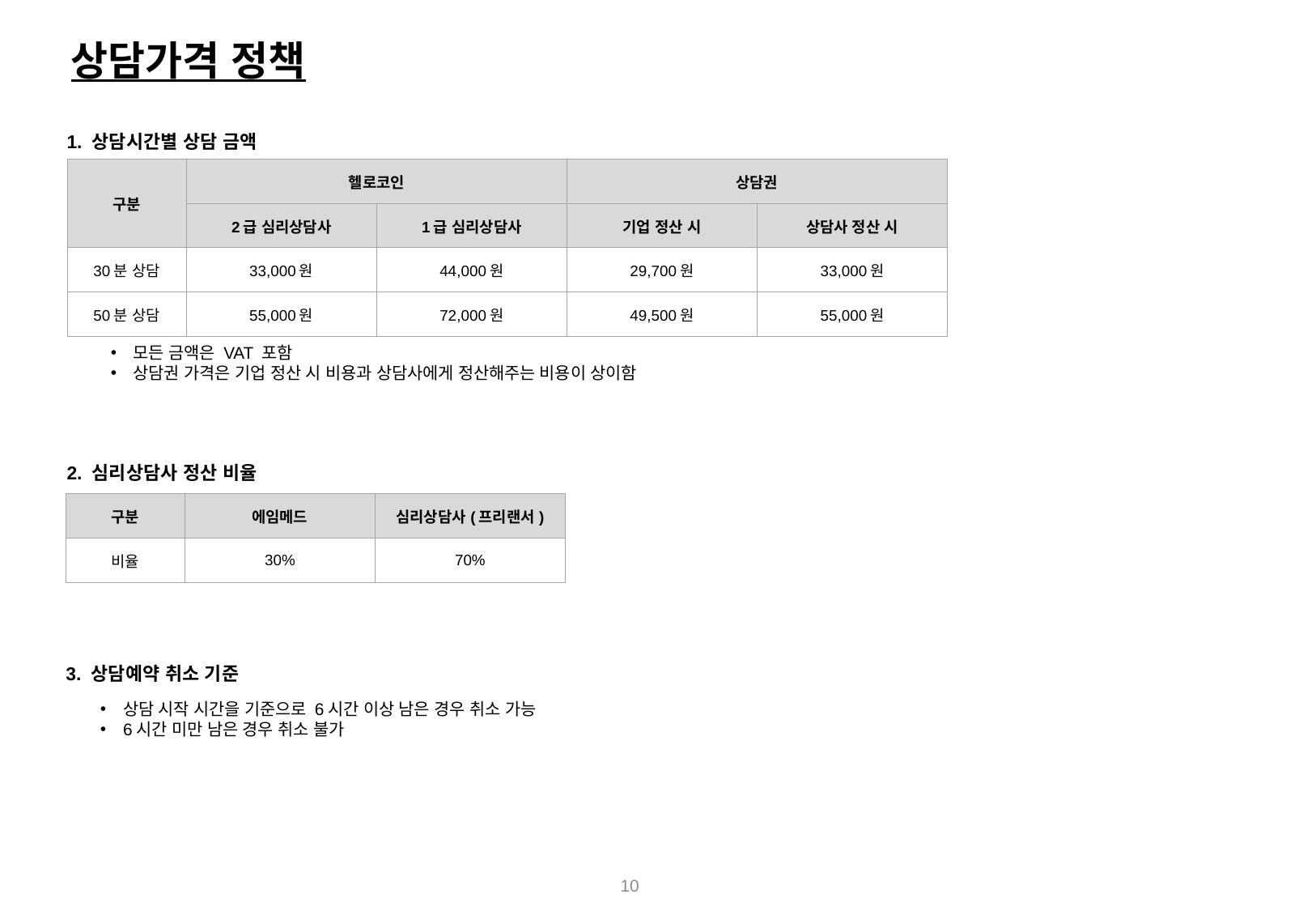

상담가격 정책
1. 상담시간별 상담 금액
| 구분 | 헬로코인 |  | 상담권 |  |
| --- | --- | --- | --- | --- |
|  | 2급 심리상담사 | 1급 심리상담사 | 기업 정산 시 | 상담사 정산 시 |
| 30분 상담 | 33,000원 | 44,000원 | 29,700원 | 33,000원 |
| 50분 상담 | 55,000원 | 72,000원 | 49,500원 | 55,000원 |
모든 금액은 VAT 포함
상담권 가격은 기업 정산 시 비용과 상담사에게 정산해주는 비용이 상이함
2. 심리상담사 정산 비율
| 구분 | 에임메드 | 심리상담사(프리랜서) |
| --- | --- | --- |
| 비율 | 30% | 70% |
3. 상담예약 취소 기준
상담 시작 시간을 기준으로 6시간 이상 남은 경우 취소 가능
6시간 미만 남은 경우 취소 불가
10